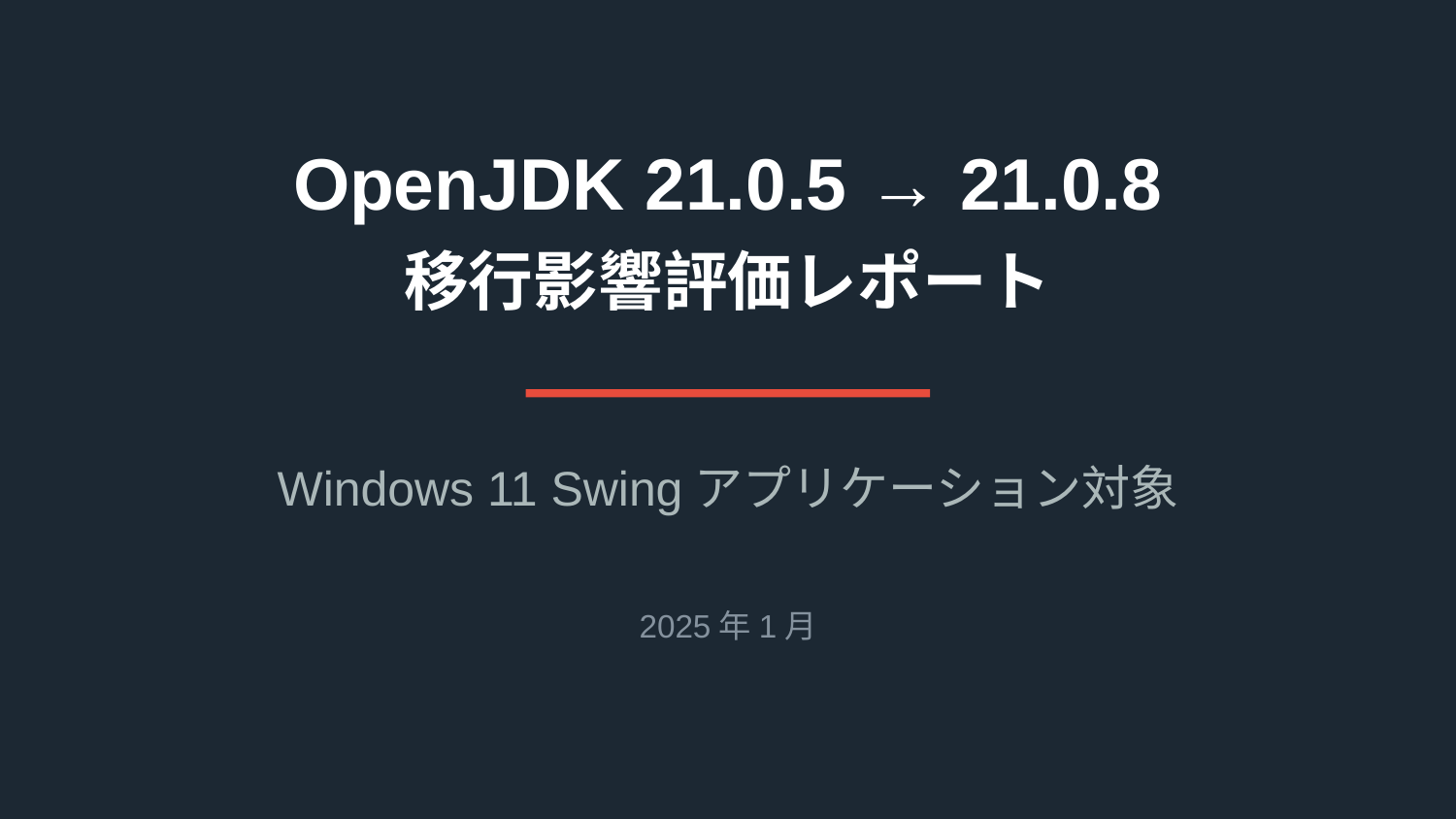

OpenJDK 21.0.5 → 21.0.8
移行影響評価レポート

Windows 11 Swingアプリケーション対象
2025年1月